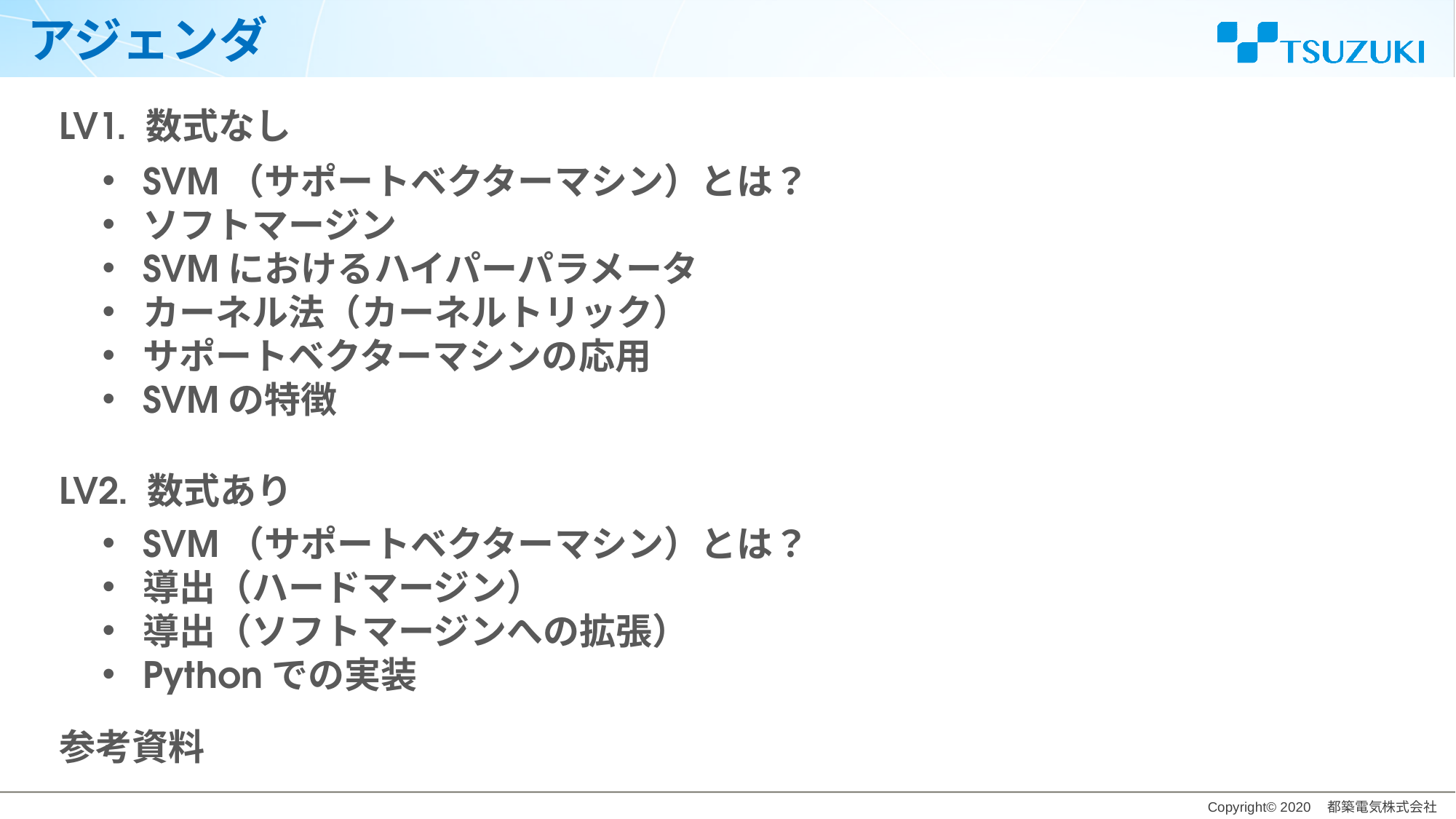

# アジェンダ
LV1. 数式なし
SVM（サポートベクターマシン）とは？
ソフトマージン
SVMにおけるハイパーパラメータ
カーネル法（カーネルトリック）
サポートベクターマシンの応用
SVMの特徴

LV2. 数式あり
SVM（サポートベクターマシン）とは？
導出（ハードマージン）
導出（ソフトマージンへの拡張）
Pythonでの実装
参考資料
Copyright© 2020　都築電気株式会社